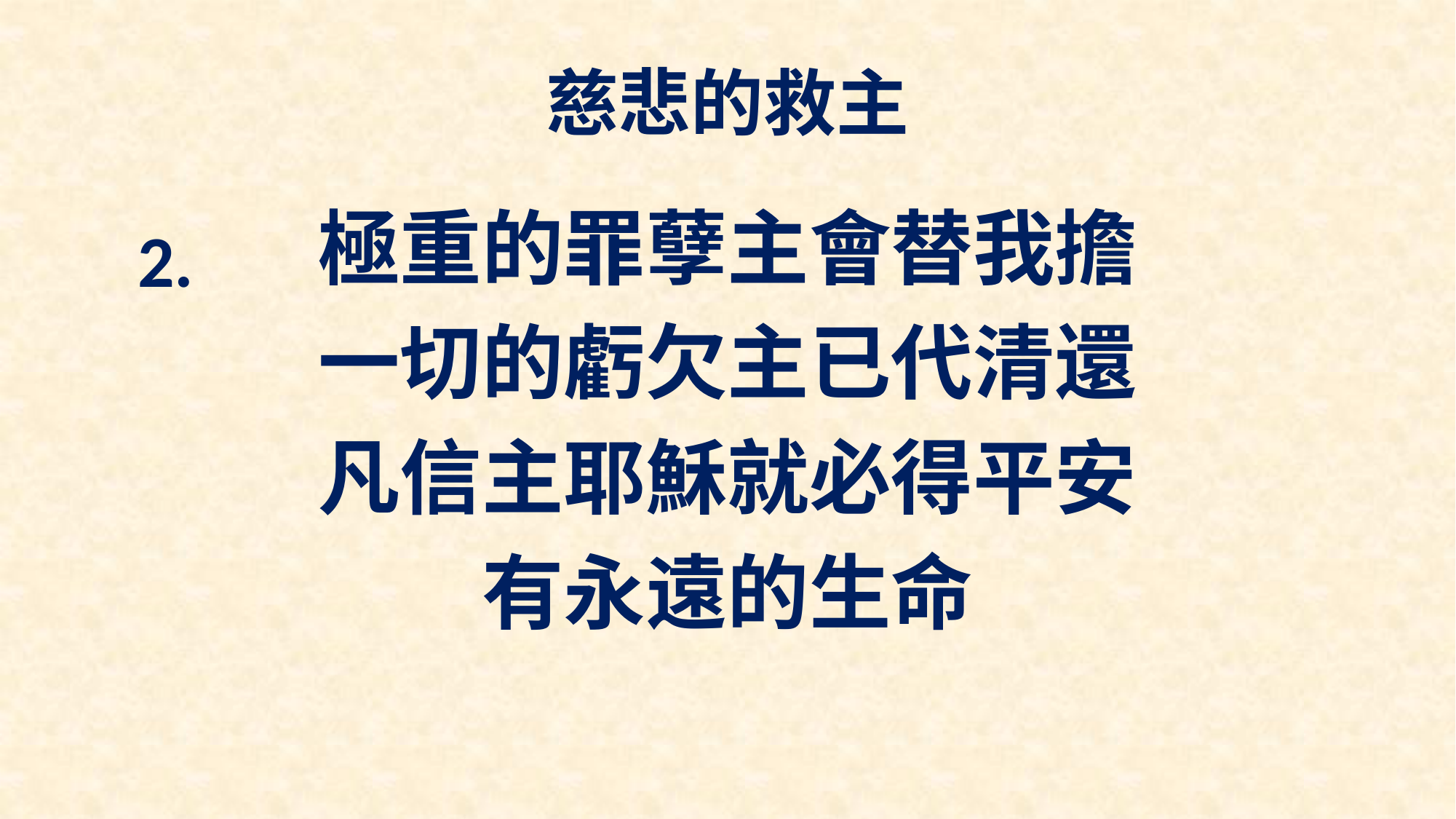

# 慈悲的救主
極重的罪孽主會替我擔
一切的虧欠主已代清還
凡信主耶穌就必得平安
有永遠的生命
2.